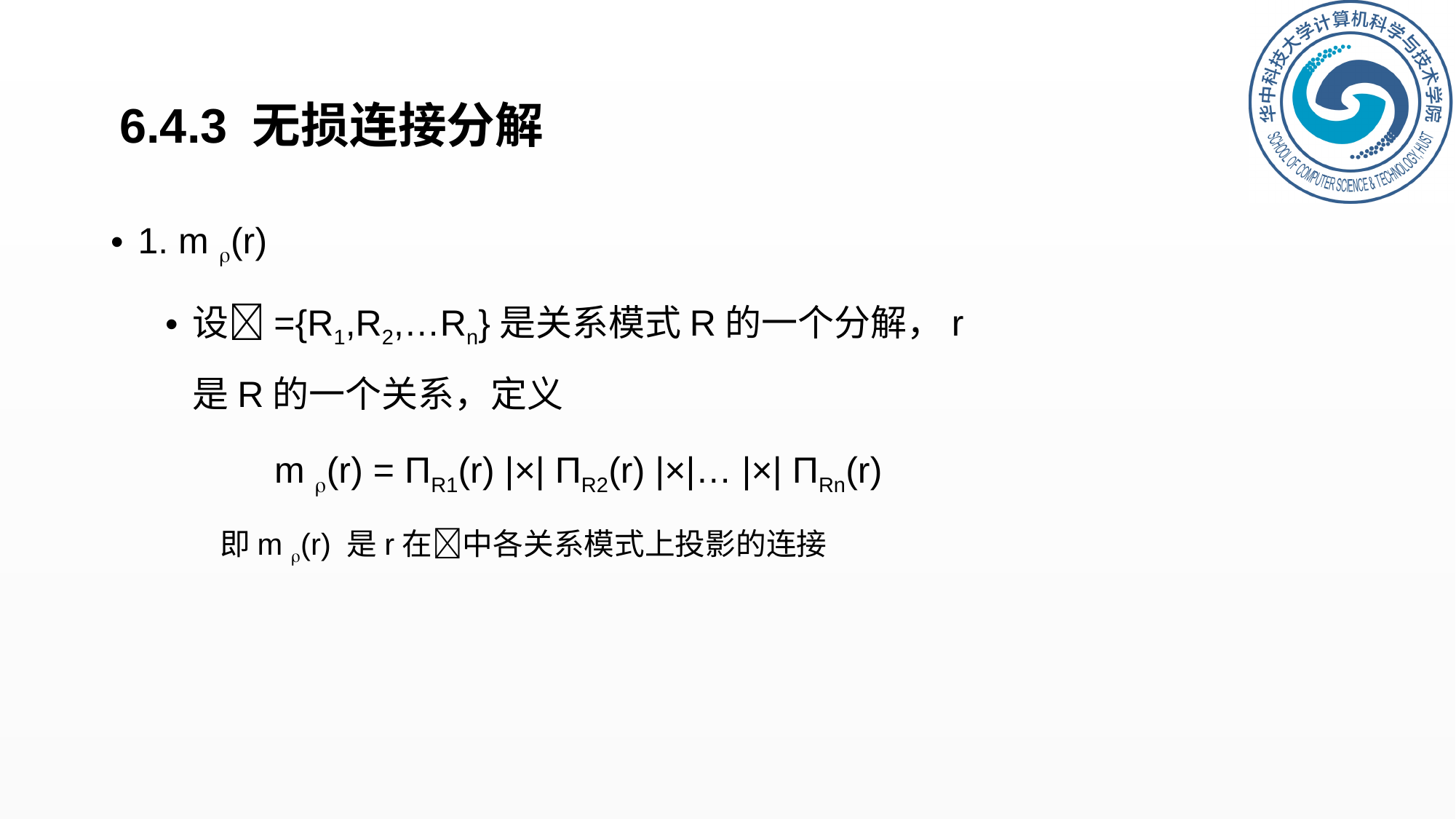

# 6.4.3 无损连接分解
1. m ρ(r)
设ρ={R1,R2,…Rn}是关系模式R的一个分解，r是R的一个关系，定义
m ρ(r) = ΠR1(r) |×| ΠR2(r) |×|… |×| ΠRn(r)
即m ρ(r) 是r在ρ中各关系模式上投影的连接